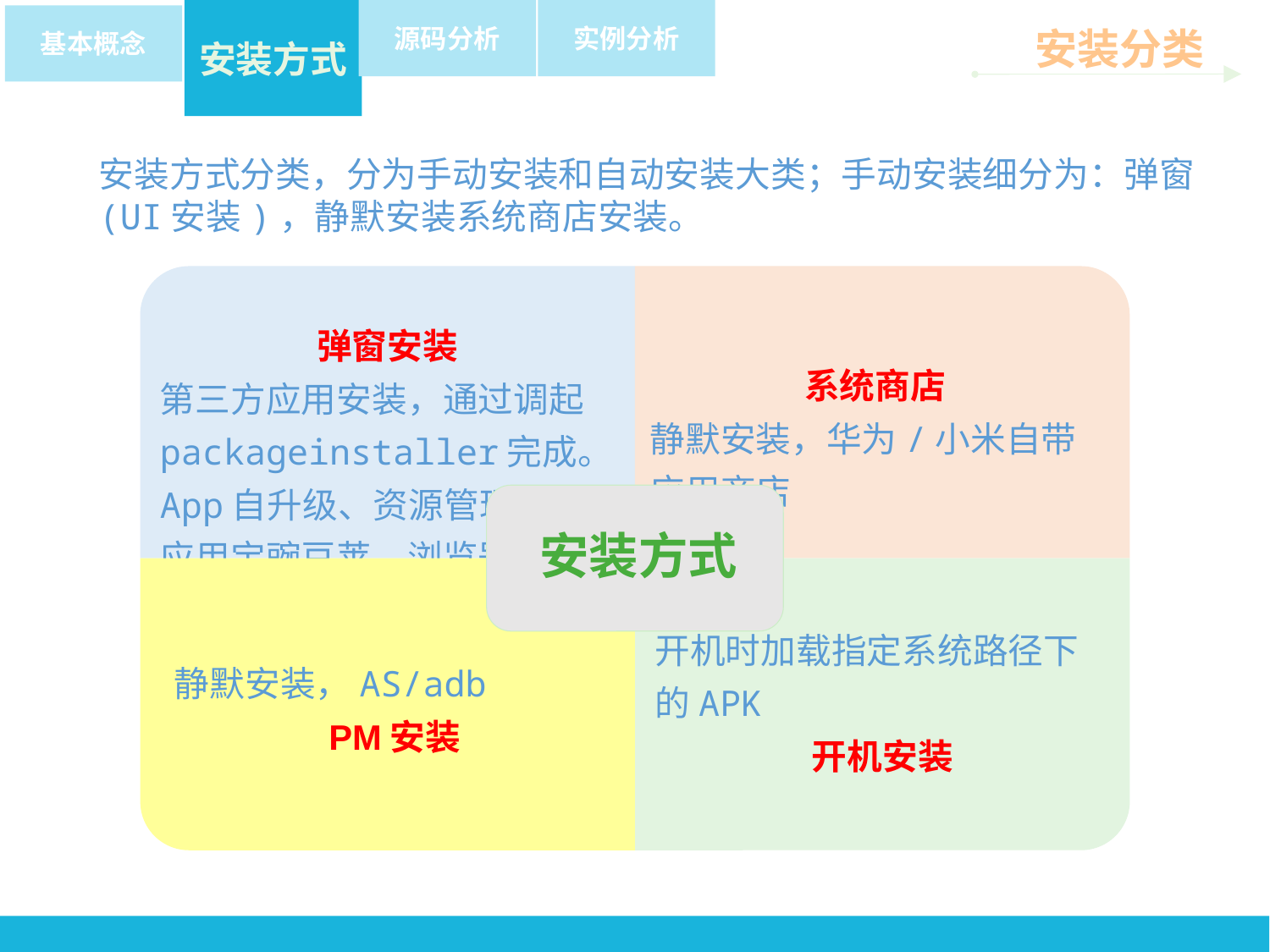

安装方式
源码分析
实例分析
基本概念
安装分类

安装方式分类，分为手动安装和自动安装大类；手动安装细分为：弹窗(UI安装)，静默安装系统商店安装。

弹窗安装
第三方应用安装，通过调起packageinstaller完成。App自升级、资源管理器、应用宝豌豆荚、浏览器

系统商店
静默安装，华为/小米自带应用商店
静默安装，AS/adb
PM安装
开机时加载指定系统路径下的APK
开机安装
安装方式